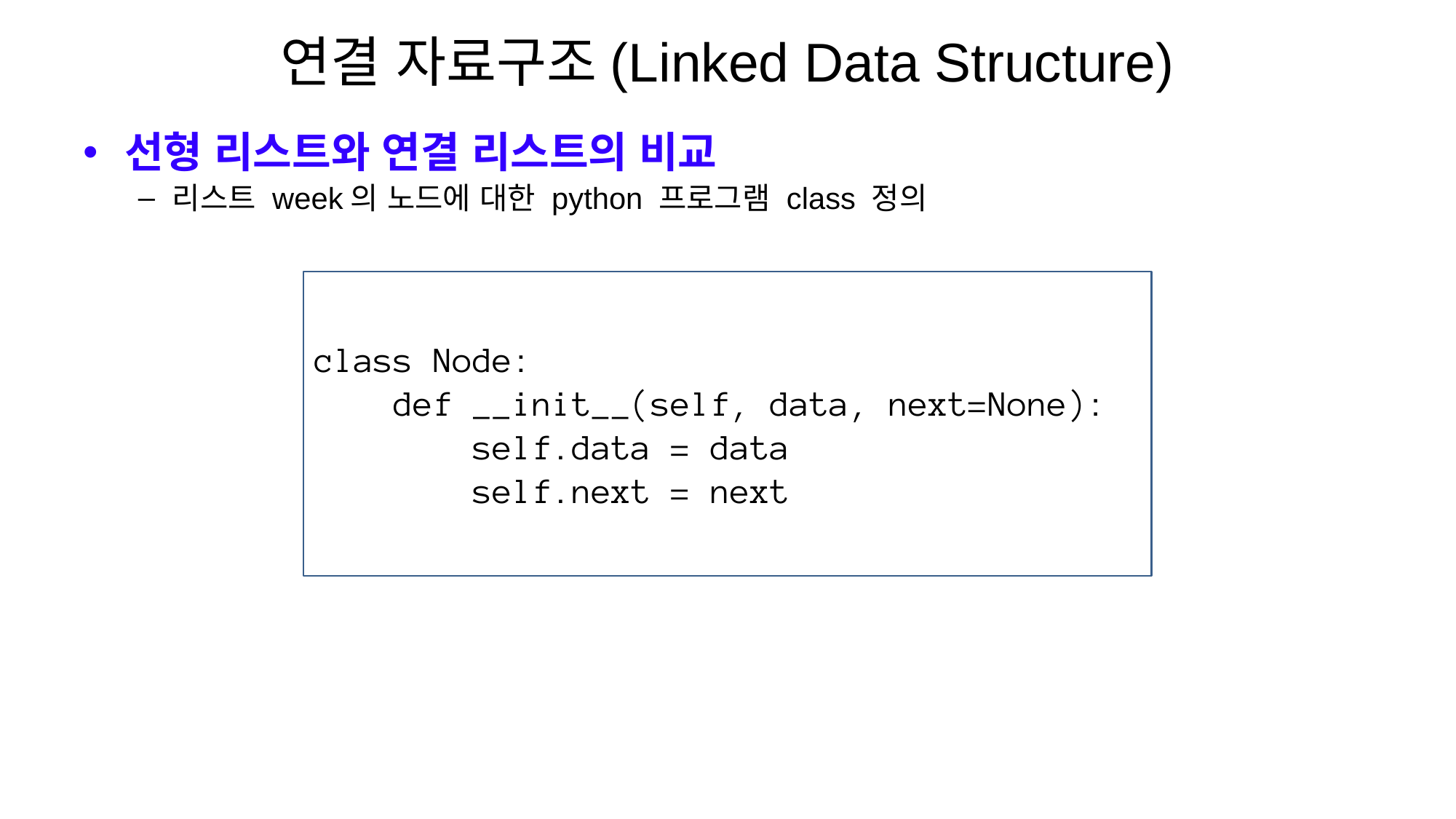

# 연결 자료구조(Linked Data Structure)
선형 리스트와 연결 리스트의 비교
리스트 week의 노드에 대한 python 프로그램 class 정의

class Node:
    def __init__(self, data, next=None):
        self.data = data
        self.next = next